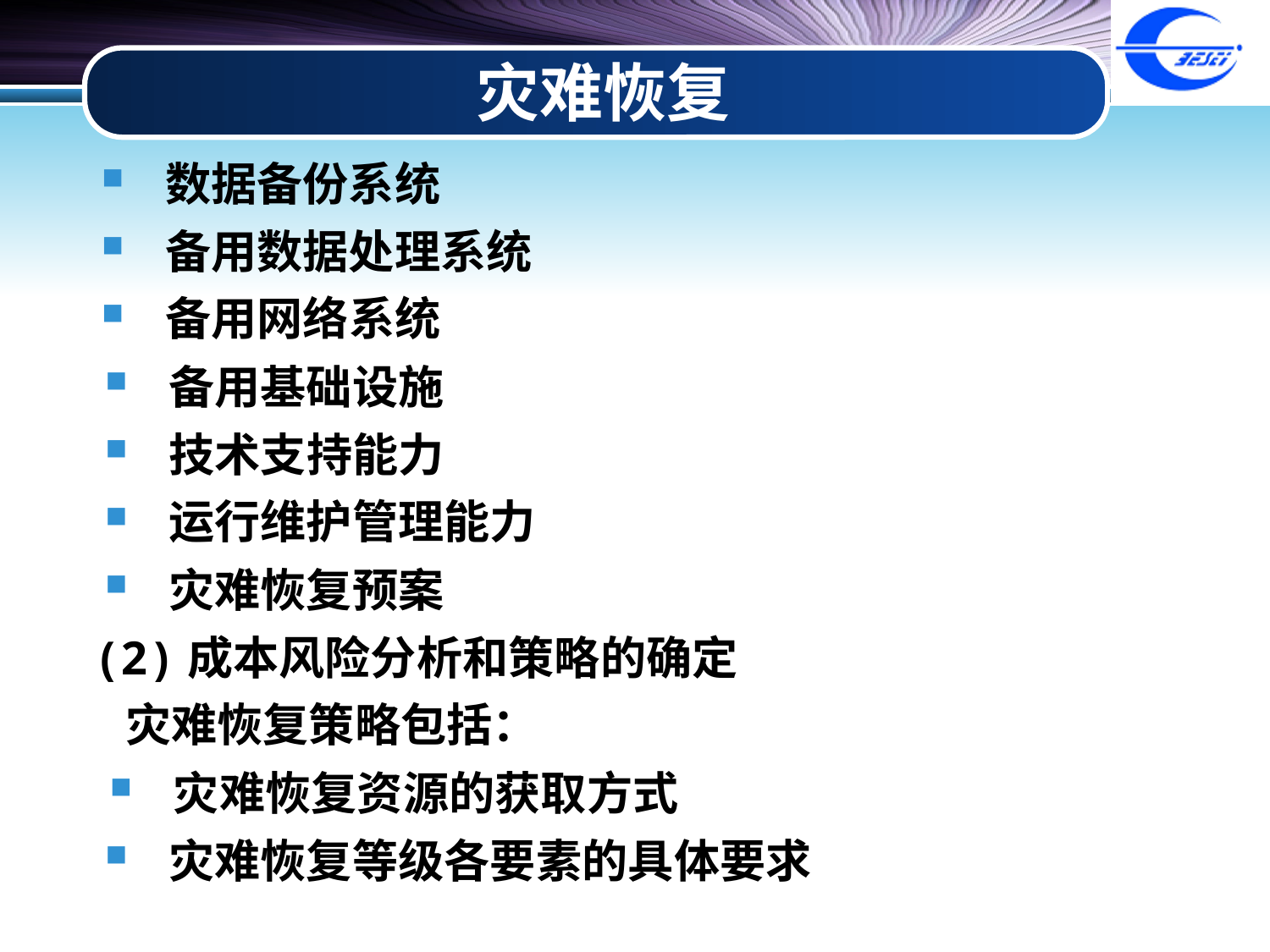

# 灾难恢复
数据备份系统
备用数据处理系统
备用网络系统
备用基础设施
技术支持能力
运行维护管理能力
灾难恢复预案
(2)成本风险分析和策略的确定
灾难恢复策略包括：
灾难恢复资源的获取方式
灾难恢复等级各要素的具体要求